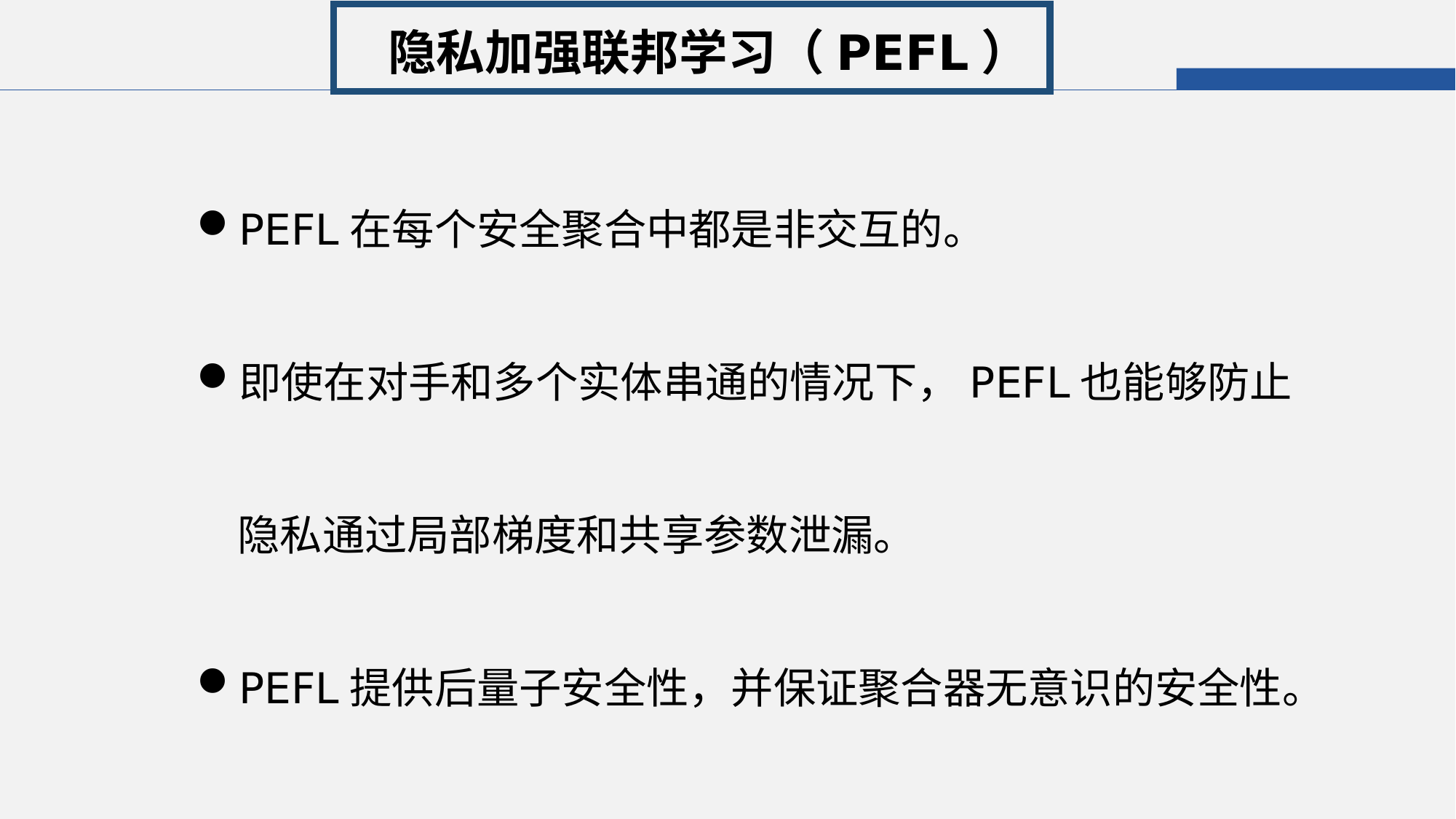

隐私加强联邦学习（PEFL）
PEFL在每个安全聚合中都是非交互的。
即使在对手和多个实体串通的情况下，PEFL也能够防止隐私通过局部梯度和共享参数泄漏。
PEFL提供后量子安全性，并保证聚合器无意识的安全性。